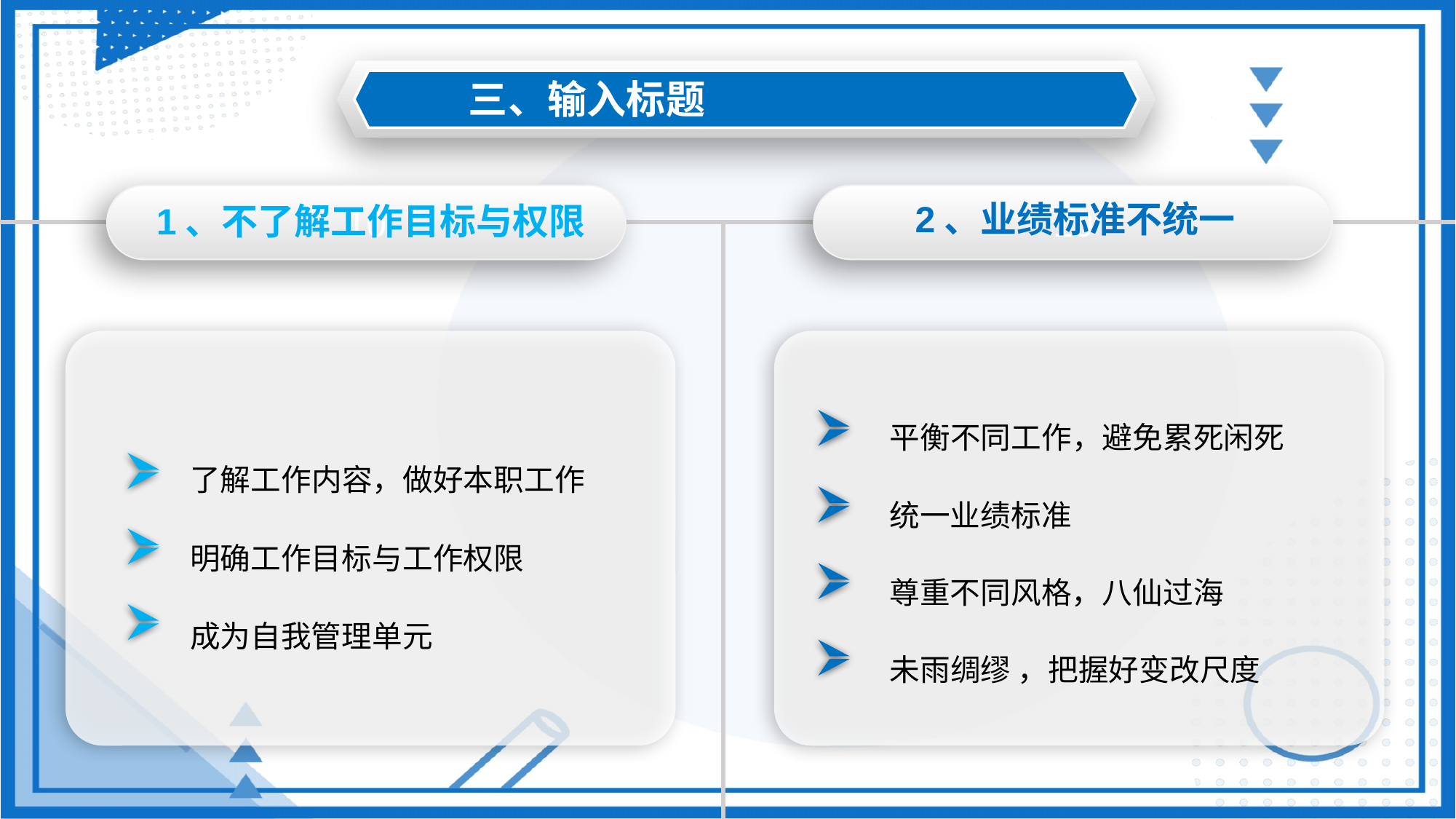

三、输入标题
10
1、不了解工作目标与权限
10
2、业绩标准不统一

平衡不同工作，避免累死闲死

了解工作内容，做好本职工作

统一业绩标准

明确工作目标与工作权限

尊重不同风格，八仙过海

成为自我管理单元

未雨绸缪 ，把握好变改尺度